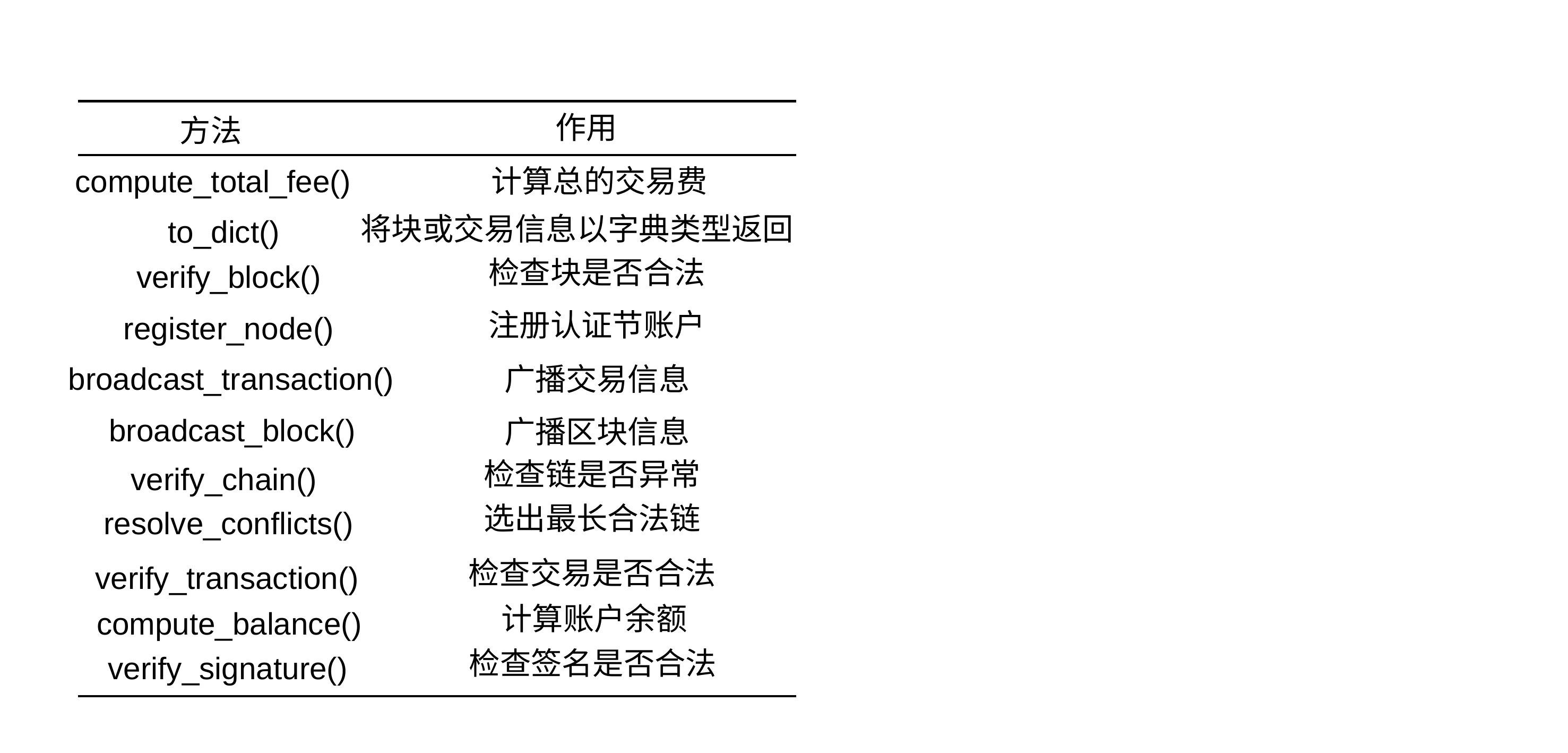

作用
方法
计算总的交易费
compute_total_fee()
将块或交易信息以字典类型返回
to_dict()
检查块是否合法
verify_block()
注册认证节账户
register_node()
broadcast_transaction()
广播交易信息
broadcast_block()
广播区块信息
检查链是否异常
verify_chain()
选出最长合法链
resolve_conflicts()
检查交易是否合法
verify_transaction()
计算账户余额
compute_balance()
检查签名是否合法
verify_signature()